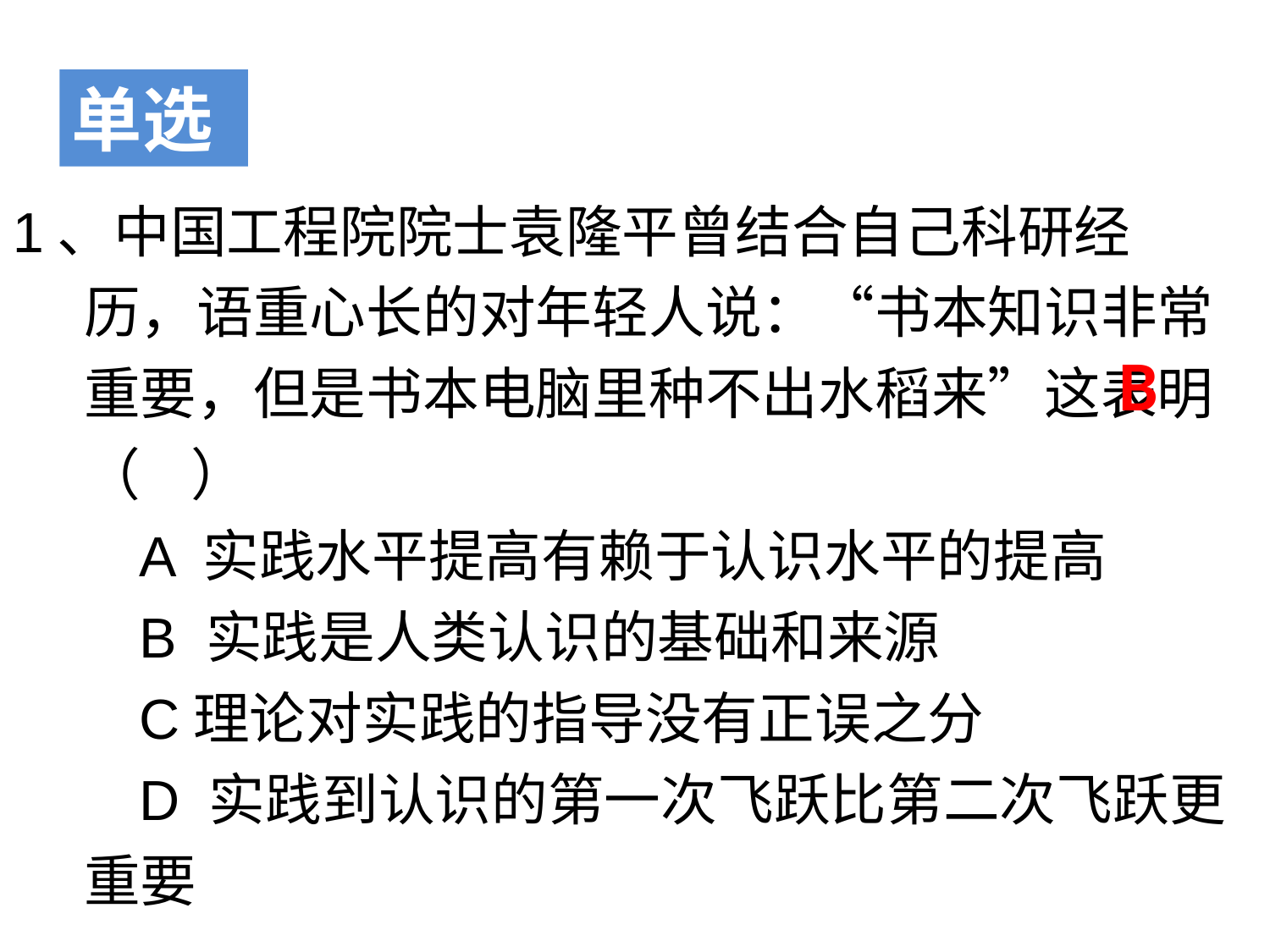

单选
1、中国工程院院士袁隆平曾结合自己科研经历，语重心长的对年轻人说：“书本知识非常重要，但是书本电脑里种不出水稻来”这表明（    ）
　　A 实践水平提高有赖于认识水平的提高
　　B 实践是人类认识的基础和来源
　　C理论对实践的指导没有正误之分
　　D 实践到认识的第一次飞跃比第二次飞跃更重要

B